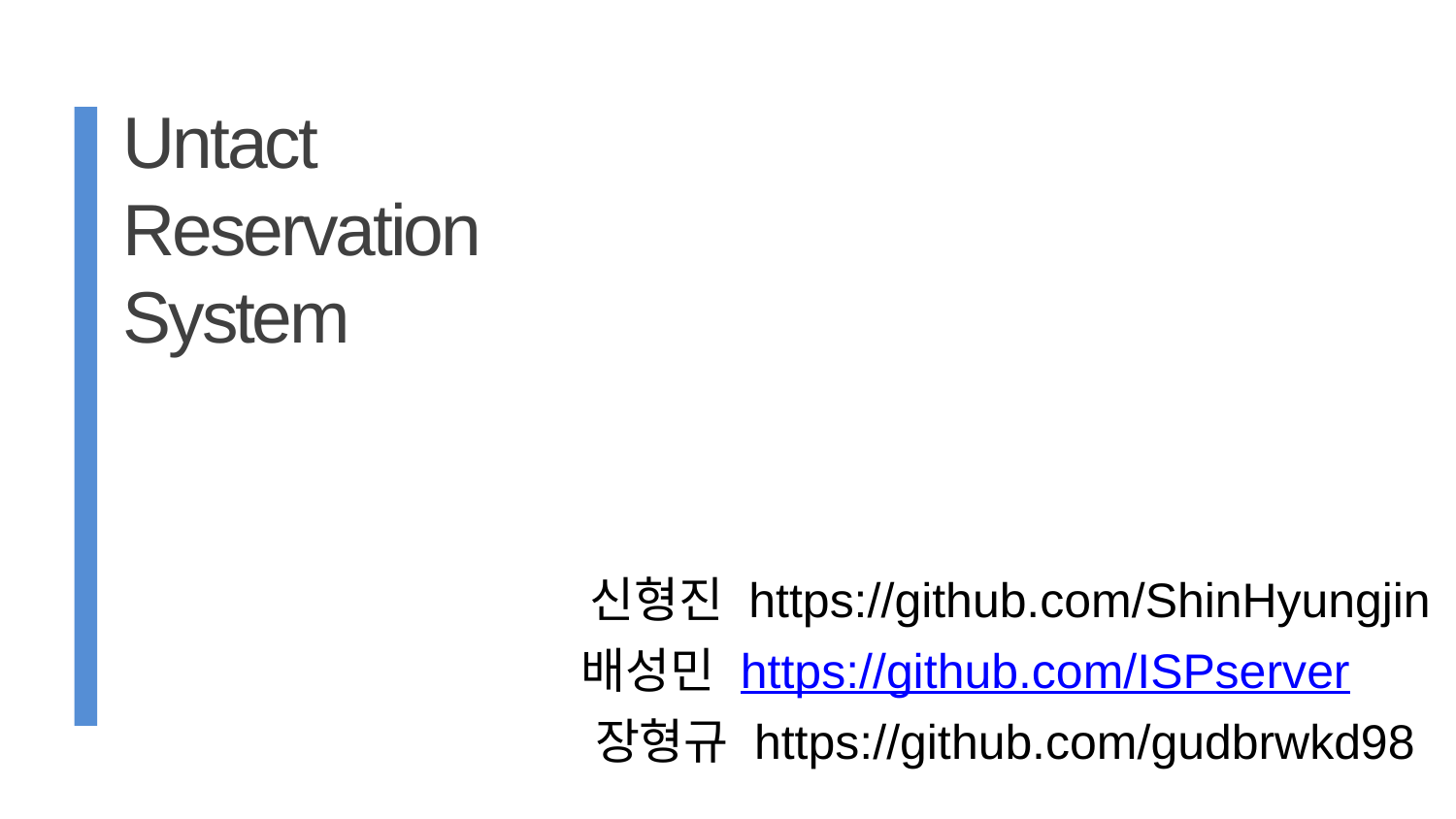

Untact
Reservation
System

신형진 https://github.com/ShinHyungjin
배성민 https://github.com/ISPserver
장형규 https://github.com/gudbrwkd98